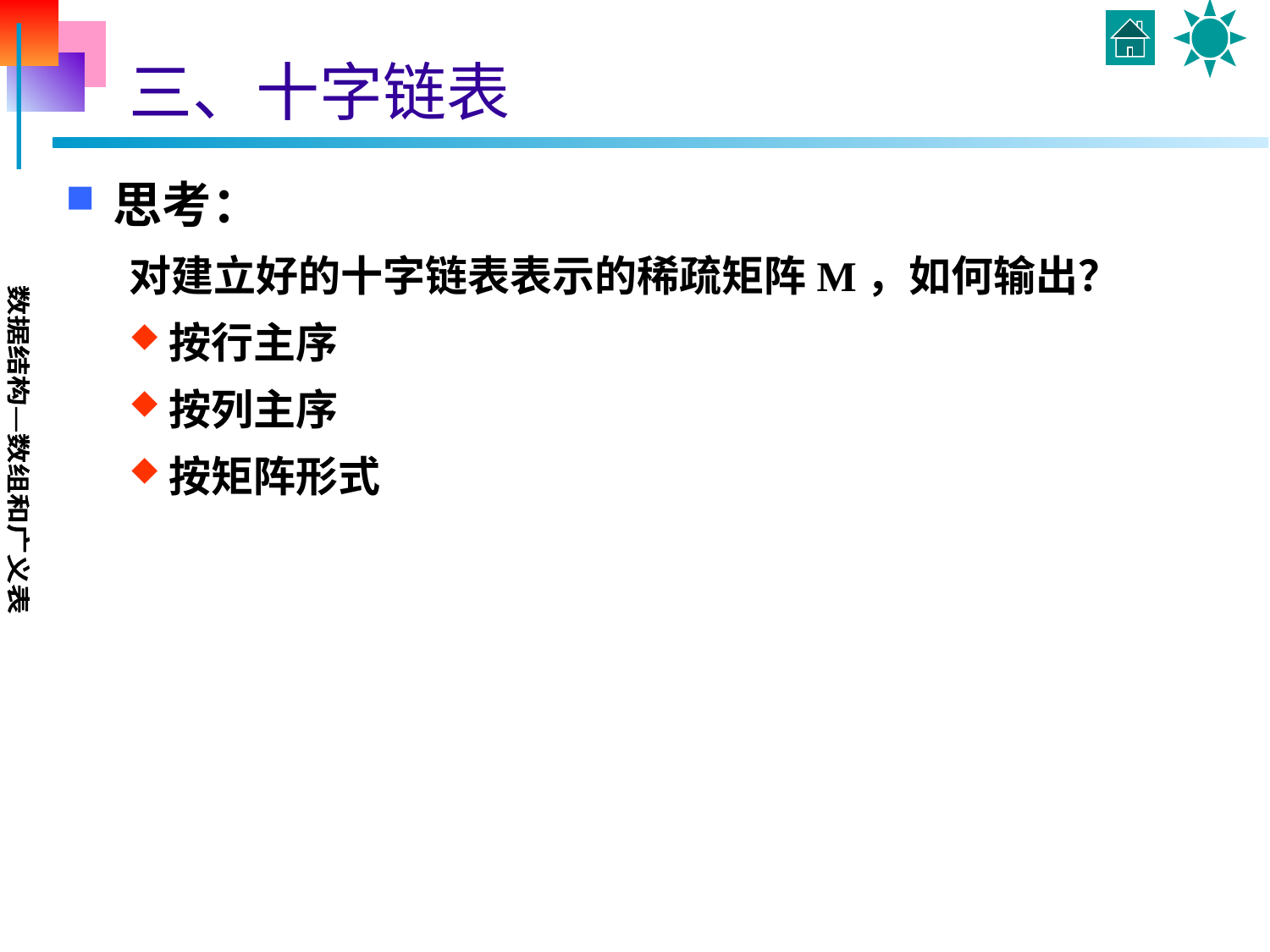

# 三、十字链表
思考：
对建立好的十字链表表示的稀疏矩阵M，如何输出？
按行主序
按列主序
按矩阵形式
67